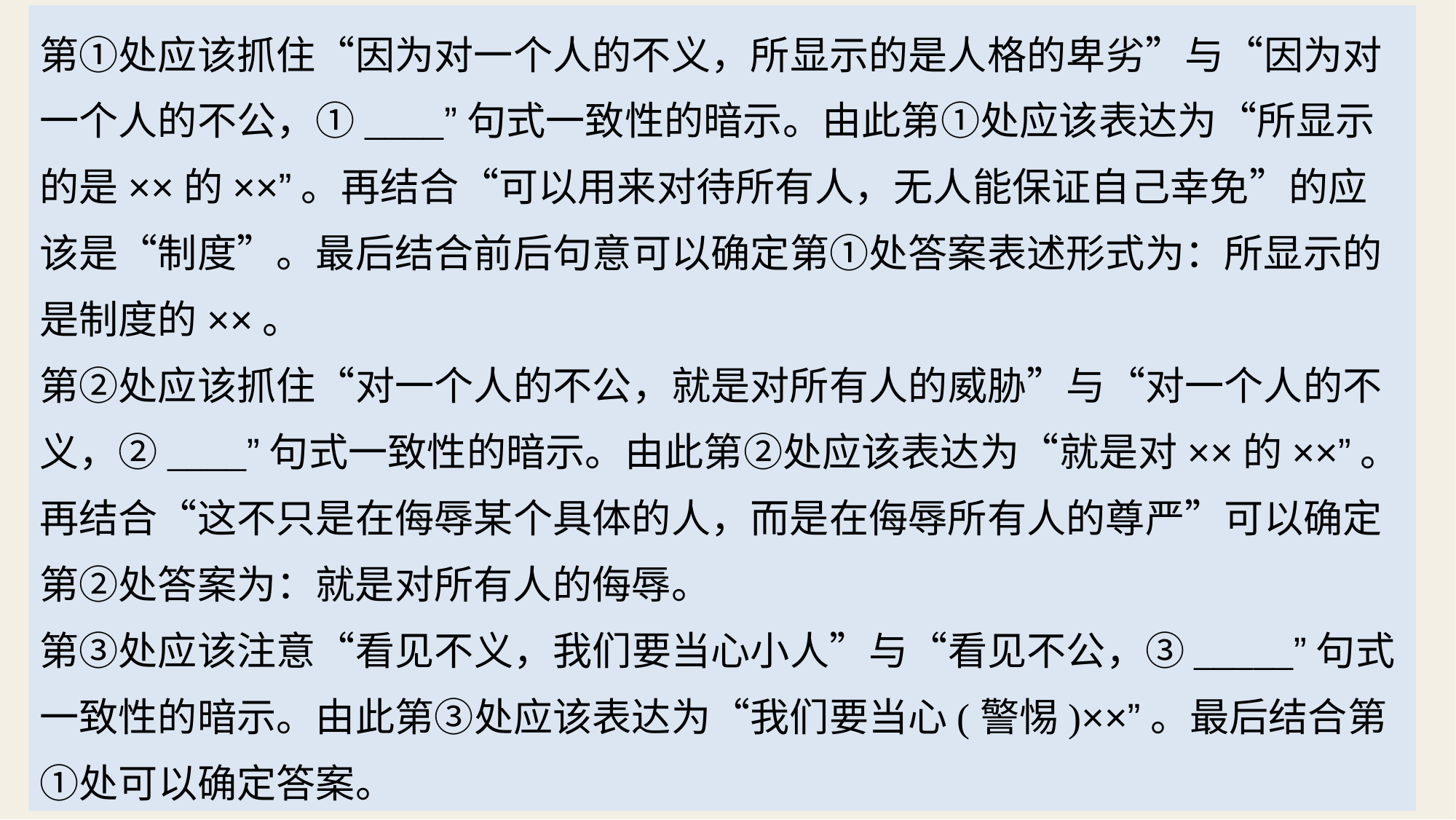

第①处应该抓住“因为对一个人的不义，所显示的是人格的卑劣”与“因为对一个人的不公，①____”句式一致性的暗示。由此第①处应该表达为“所显示的是××的××”。再结合“可以用来对待所有人，无人能保证自己幸免”的应该是“制度”。最后结合前后句意可以确定第①处答案表述形式为：所显示的是制度的××。
第②处应该抓住“对一个人的不公，就是对所有人的威胁”与“对一个人的不义，②____”句式一致性的暗示。由此第②处应该表达为“就是对××的××”。再结合“这不只是在侮辱某个具体的人，而是在侮辱所有人的尊严”可以确定第②处答案为：就是对所有人的侮辱。
第③处应该注意“看见不义，我们要当心小人”与“看见不公，③_____”句式一致性的暗示。由此第③处应该表达为“我们要当心(警惕)××”。最后结合第①处可以确定答案。